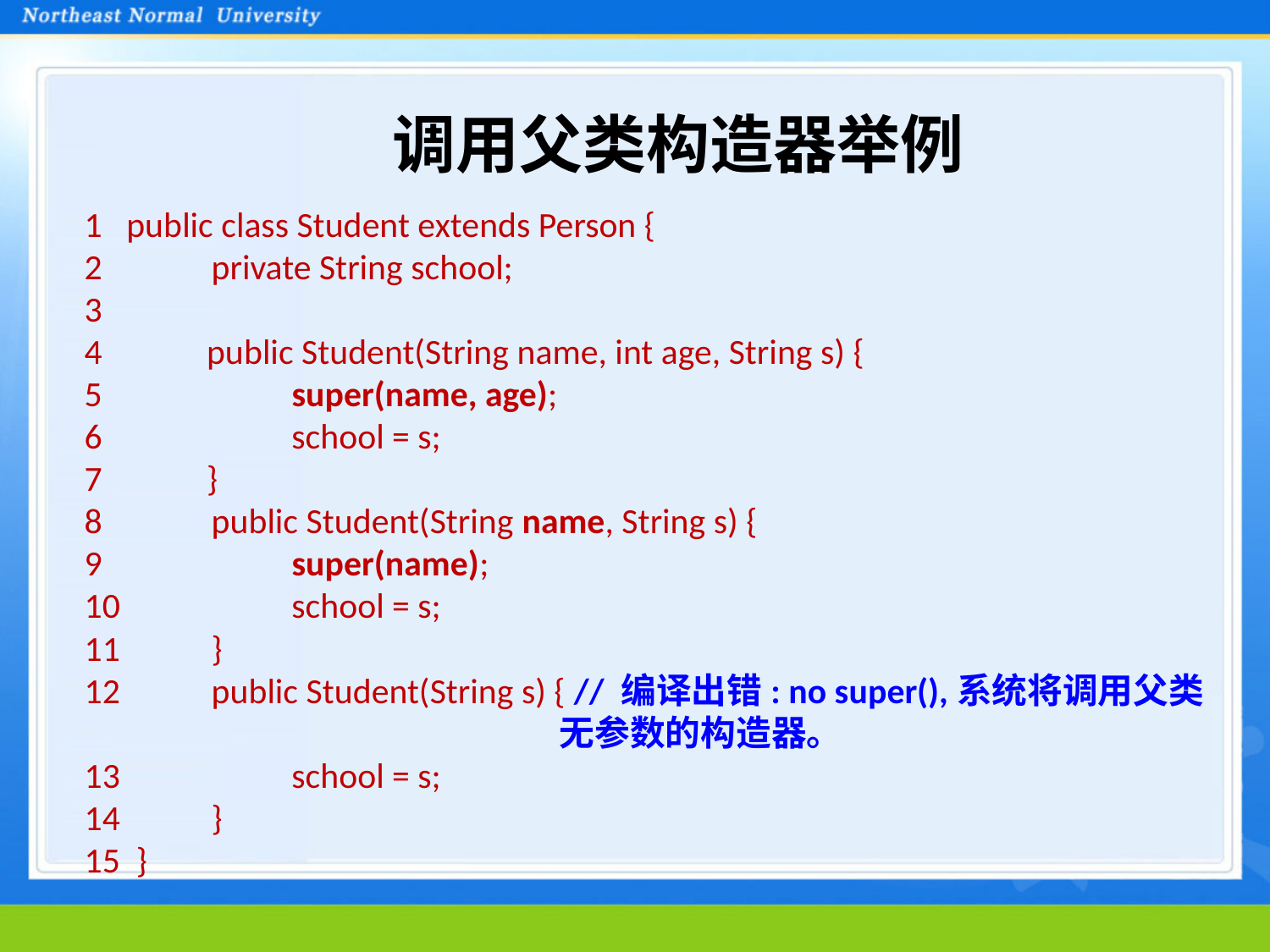

# 调用父类构造器举例
1   public class Student extends Person {
2 	private String school;
3
4             public Student(String name, int age, String s) {
5 	          super(name, age);
6 	          school = s;
7             }
8 	public Student(String name, String s) {
9 	          super(name);
10	          school = s;
11 	}
12 	public Student(String s) { // 编译出错: no super(),系统将调用父类
                                                          无参数的构造器。
13 	          school = s;
14 	}
15  }